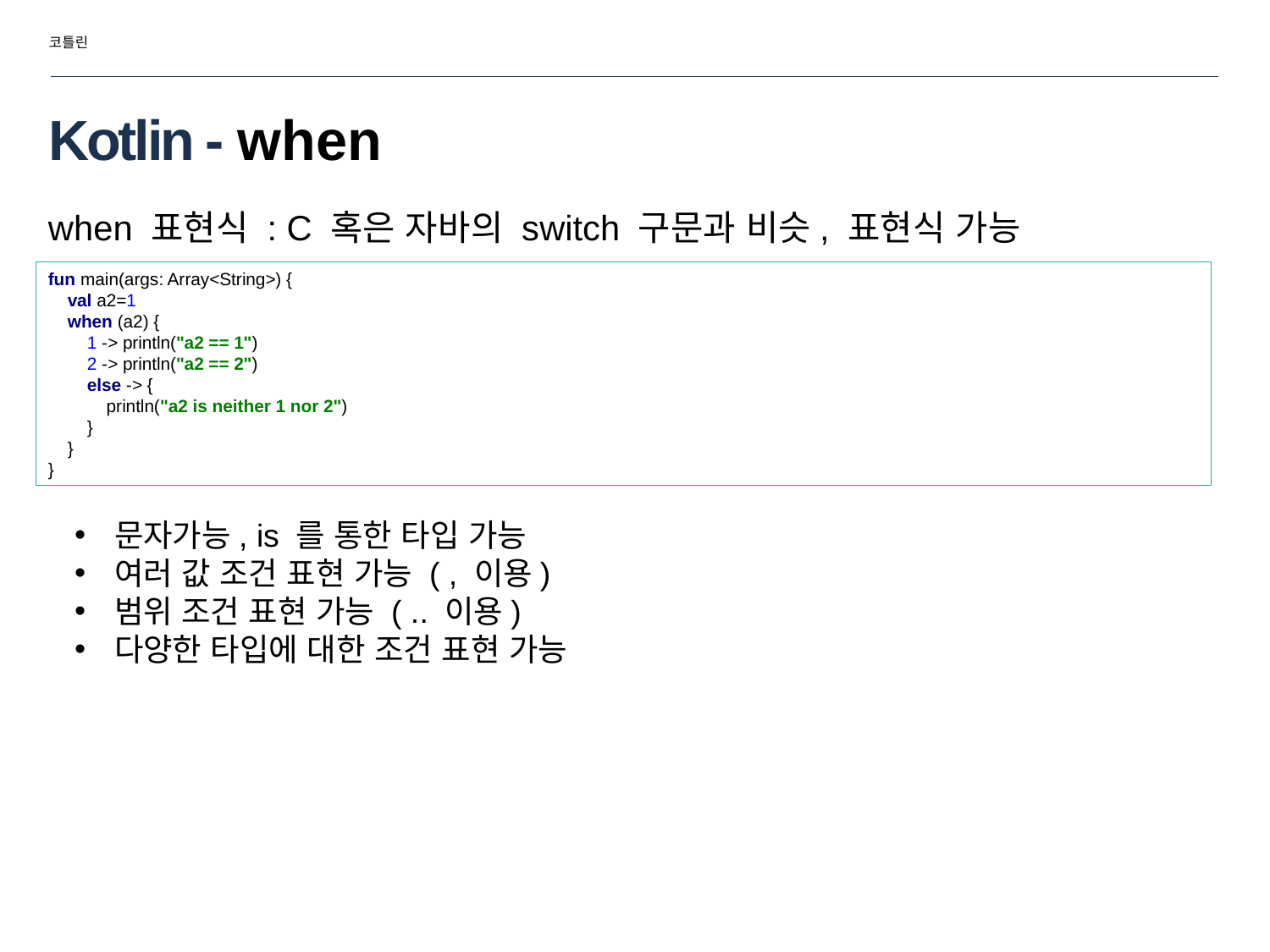

코틀린
# Kotlin - when
when 표현식 : C 혹은 자바의 switch 구문과 비슷, 표현식 가능

fun main(args: Array<String>) {
    val a2=1
    when (a2) {
        1 -> println("a2 == 1")
        2 -> println("a2 == 2")
        else -> {
            println("a2 is neither 1 nor 2")
        }
    }
}
문자가능, is 를 통한 타입 가능
여러 값 조건 표현 가능 ( , 이용)
범위 조건 표현 가능 ( .. 이용)
다양한 타입에 대한 조건 표현 가능